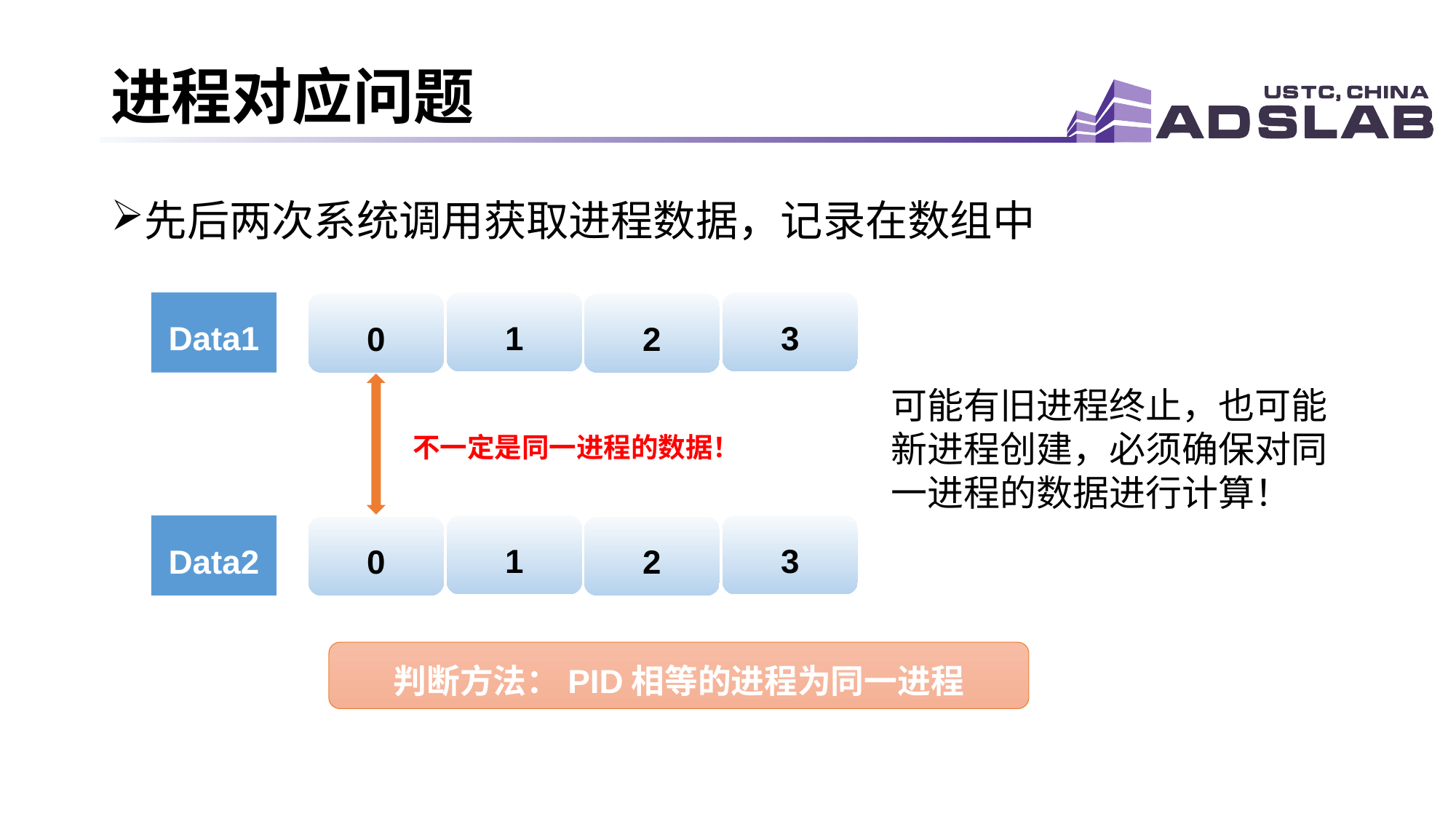

# 进程对应问题
先后两次系统调用获取进程数据，记录在数组中

Data1
1
3
0
2

可能有旧进程终止，也可能新进程创建，必须确保对同一进程的数据进行计算！
不一定是同一进程的数据！
Data2
1
3
0
2
判断方法：PID相等的进程为同一进程